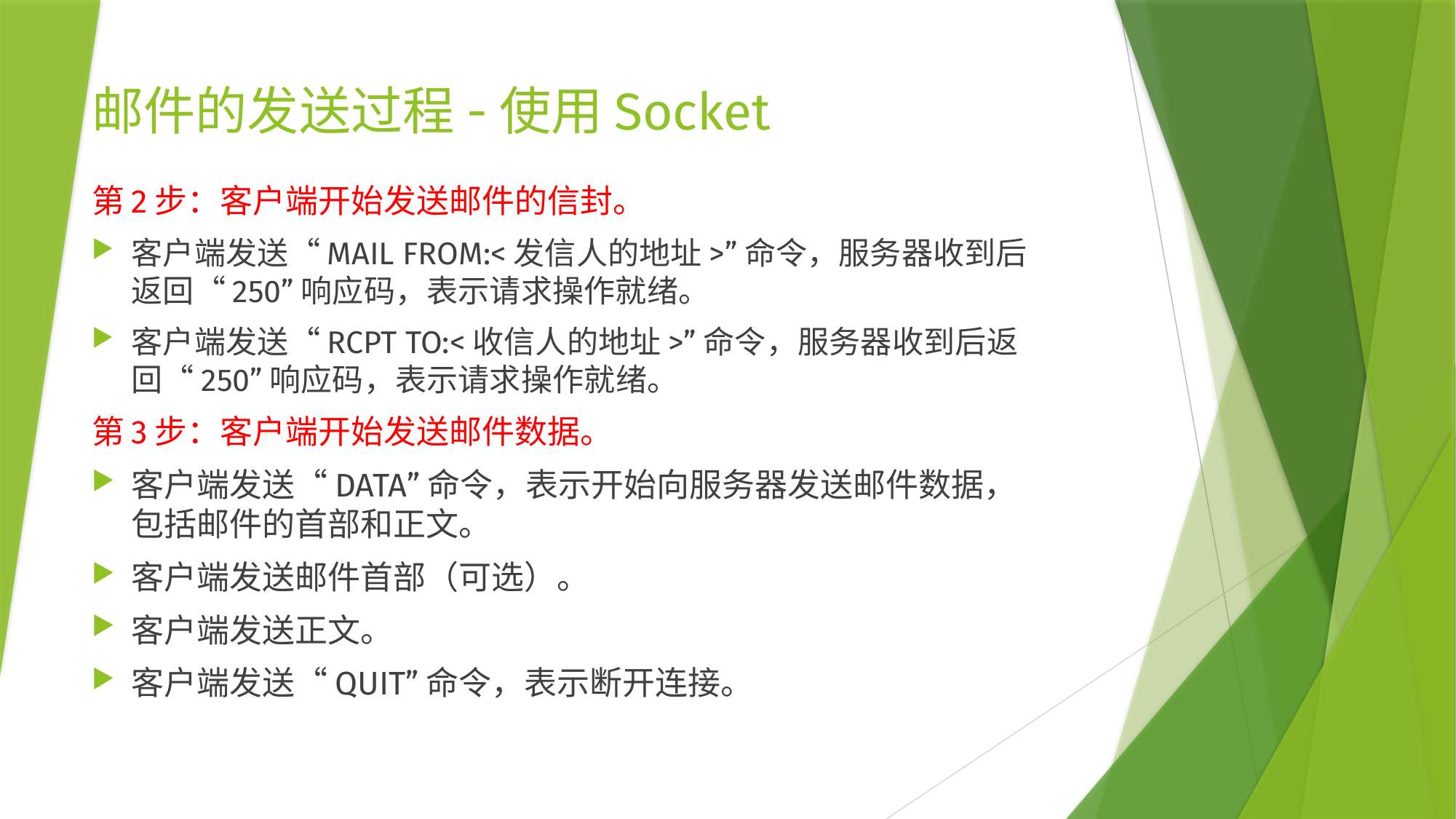

邮件的发送过程-使用Socket
第2步：客户端开始发送邮件的信封。
客户端发送“MAIL FROM:<发信人的地址>”命令，服务器收到后返回“250”响应码，表示请求操作就绪。
客户端发送“RCPT TO:<收信人的地址>”命令，服务器收到后返回“250”响应码，表示请求操作就绪。
第3步：客户端开始发送邮件数据。
客户端发送“DATA”命令，表示开始向服务器发送邮件数据，包括邮件的首部和正文。
客户端发送邮件首部（可选）。
客户端发送正文。
客户端发送“QUIT”命令，表示断开连接。